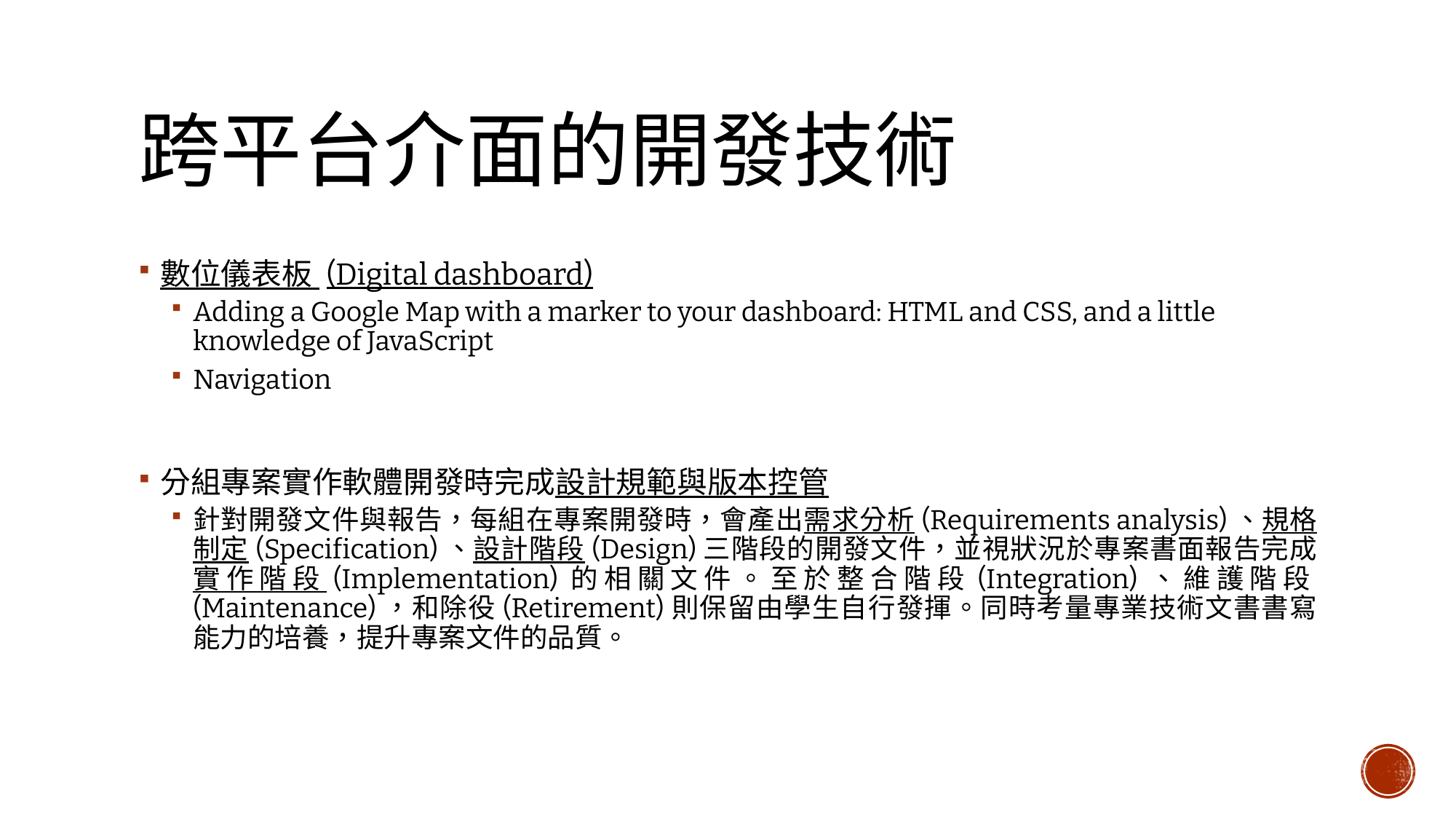

# 跨平台介面的開發技術
數位儀表板 (Digital dashboard)
Adding a Google Map with a marker to your dashboard: HTML and CSS, and a little knowledge of JavaScript
Navigation

分組專案實作軟體開發時完成設計規範與版本控管
針對開發文件與報告，每組在專案開發時，會產出需求分析(Requirements analysis)、規格制定(Specification)、設計階段(Design)三階段的開發文件，並視狀況於專案書面報告完成實作階段(Implementation)的相關文件。至於整合階段(Integration)、維護階段(Maintenance)，和除役(Retirement)則保留由學生自行發揮。同時考量專業技術文書書寫能力的培養，提升專案文件的品質。